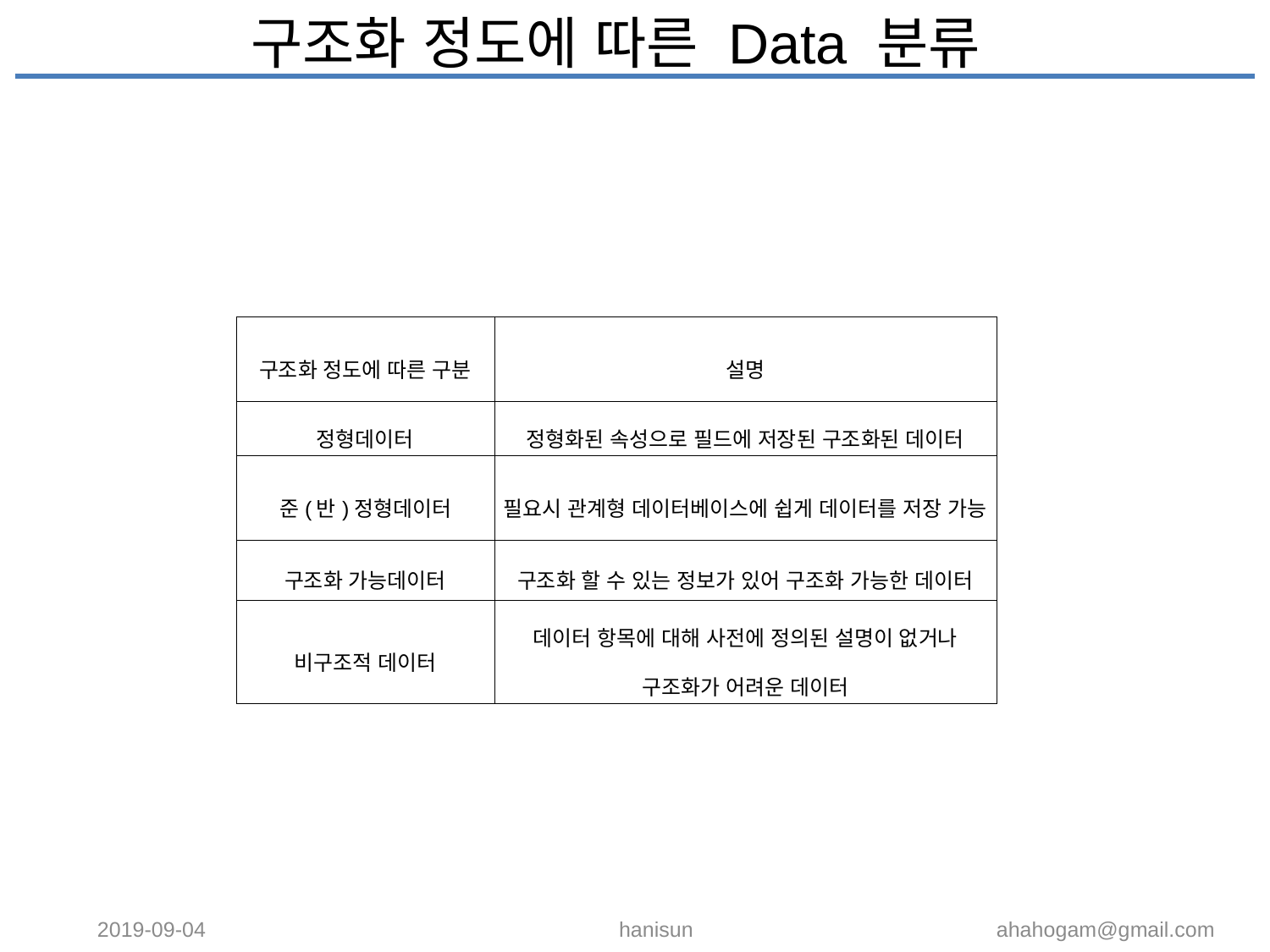

# 구조화 정도에 따른 Data 분류
| 구조화 정도에 따른 구분 | 설명 |
| --- | --- |
| 정형데이터 | 정형화된 속성으로 필드에 저장된 구조화된 데이터 |
| 준(반)정형데이터 | 필요시 관계형 데이터베이스에 쉽게 데이터를 저장 가능 |
| 구조화 가능데이터 | 구조화 할 수 있는 정보가 있어 구조화 가능한 데이터 |
| 비구조적 데이터 | 데이터 항목에 대해 사전에 정의된 설명이 없거나 구조화가 어려운 데이터 |